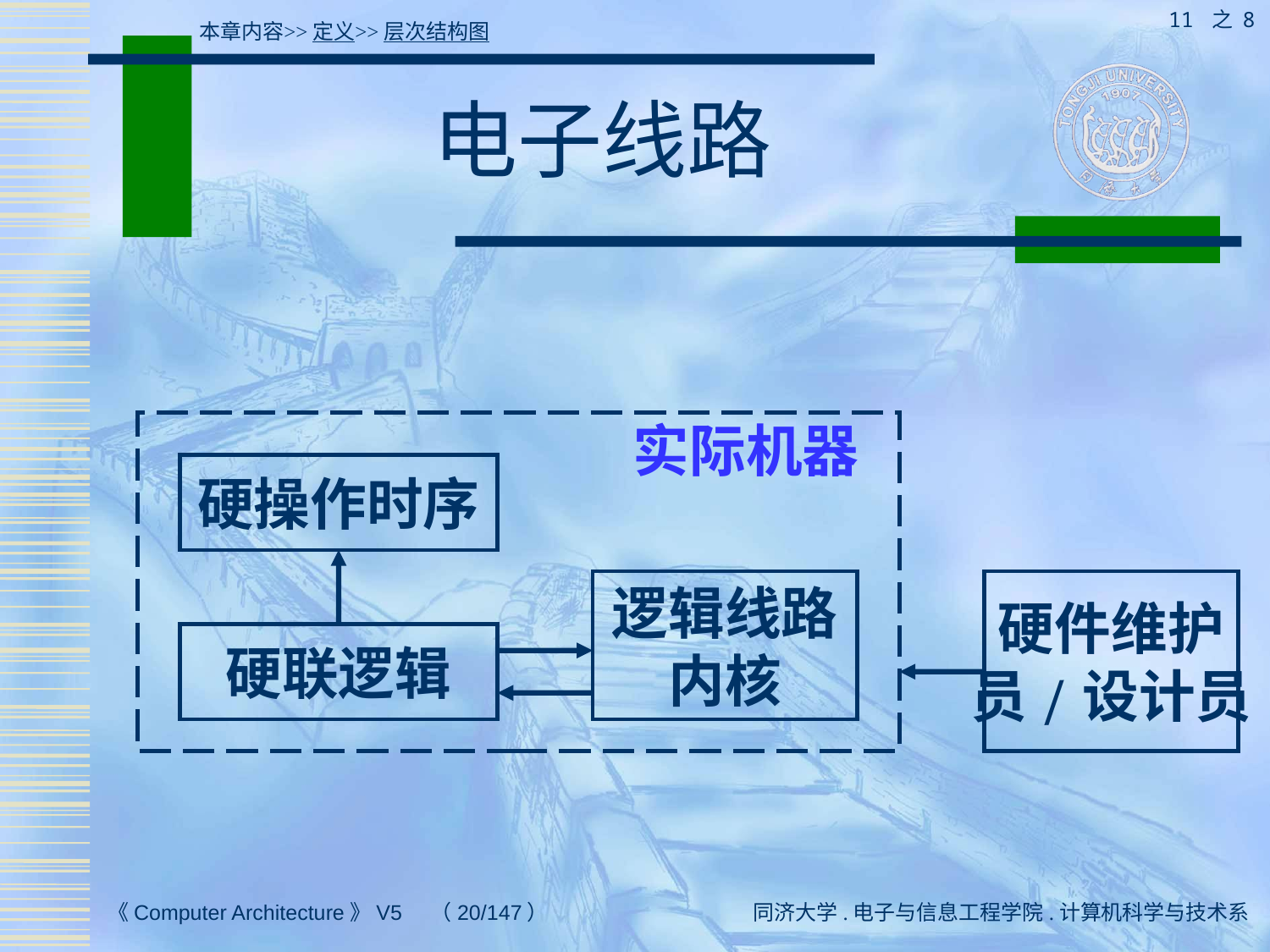

11 之 8
本章内容>>定义>>层次结构图
# 电子线路
实际机器

硬操作时序

逻辑线路
内核
硬件维护
员/设计员
硬联逻辑